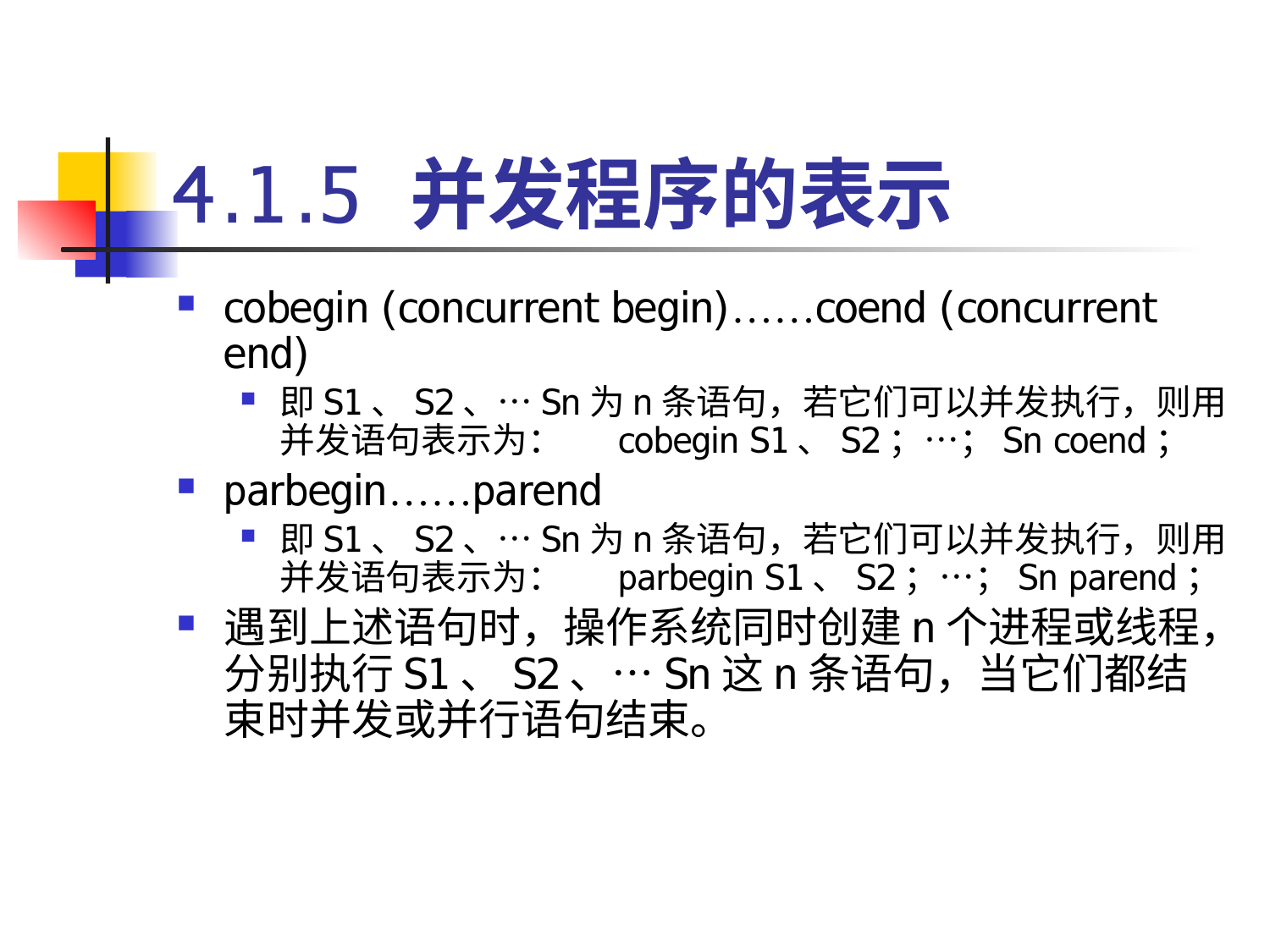

# 4.1.5 并发程序的表示
cobegin (concurrent begin)……coend (concurrent end)
即S1、S2、…Sn为n条语句，若它们可以并发执行，则用并发语句表示为：      cobegin S1、S2；…；Sn coend；
parbegin……parend
即S1、S2、…Sn为n条语句，若它们可以并发执行，则用并发语句表示为：      parbegin S1、S2；…；Sn parend；
遇到上述语句时，操作系统同时创建n个进程或线程，分别执行S1、S2、…Sn这n条语句，当它们都结束时并发或并行语句结束。